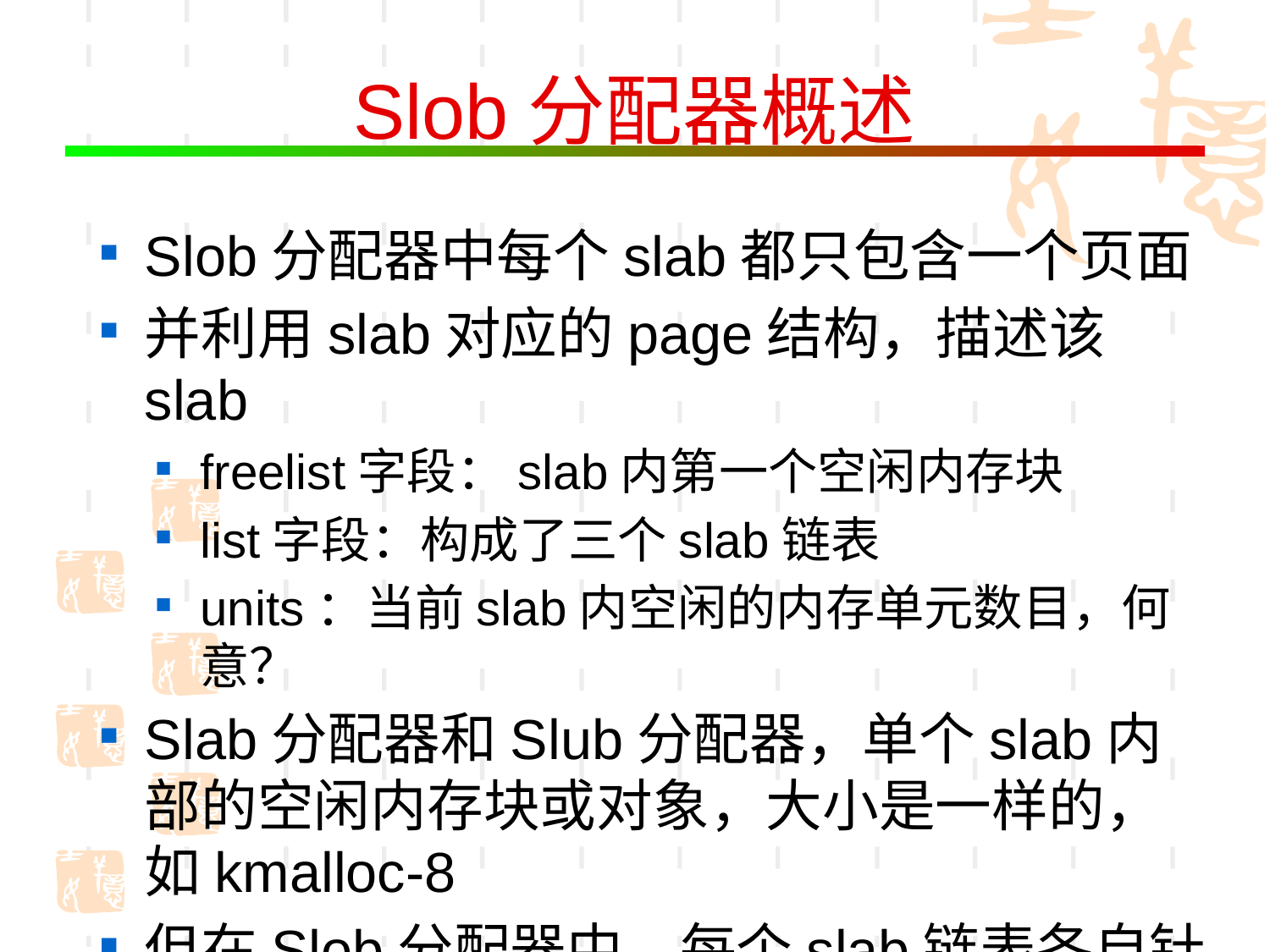

# Slob分配器概述
Slob分配器中每个slab都只包含一个页面
并利用slab对应的page结构，描述该slab
freelist字段：slab内第一个空闲内存块
list字段：构成了三个slab链表
units：当前slab内空闲的内存单元数目，何意？
Slab分配器和Slub分配器，单个slab内部的空闲内存块或对象，大小是一样的，如kmalloc-8
但在Slob分配器中，每个slab链表各自针对不同范围的大小请求